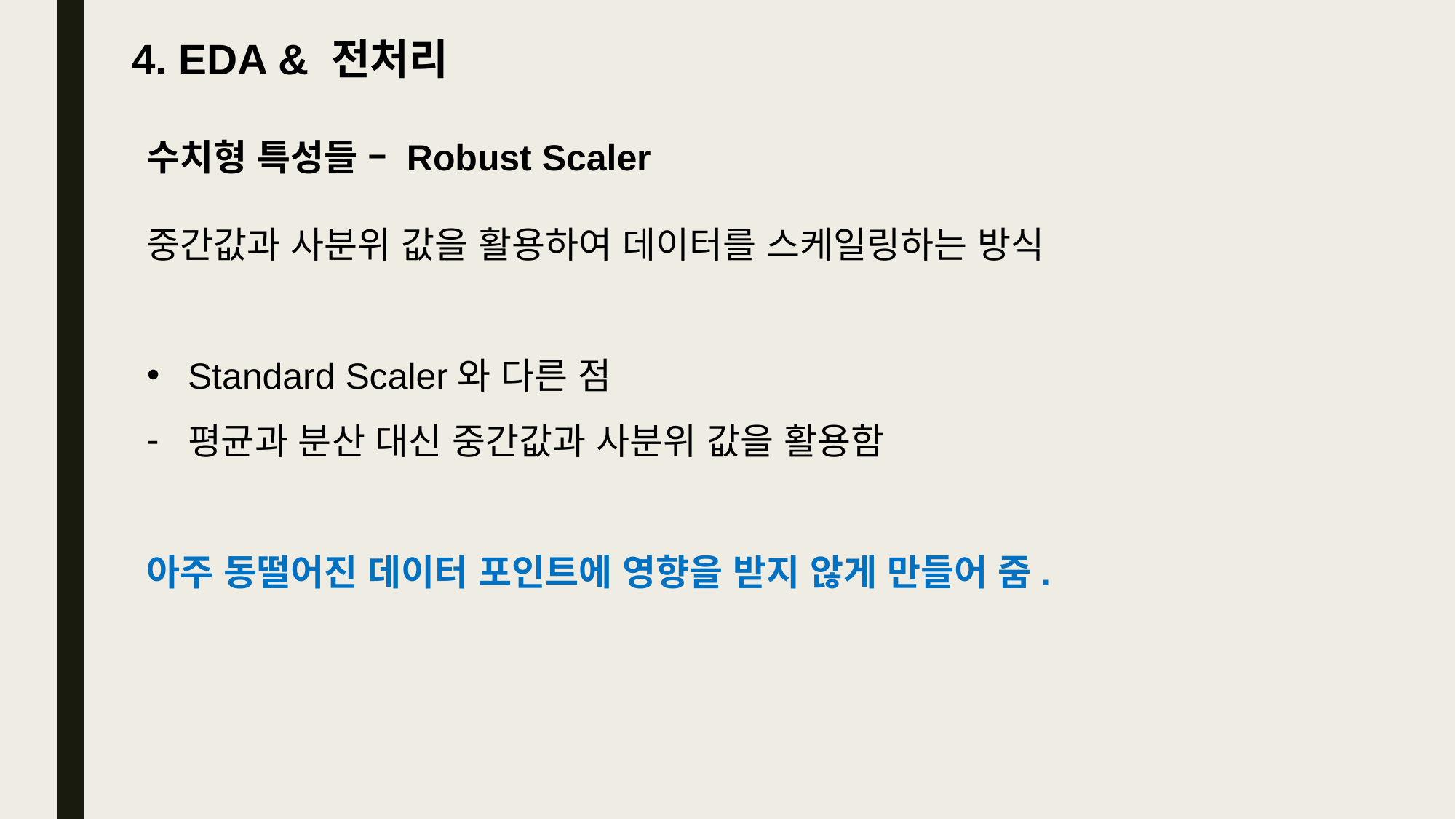

4. EDA & 전처리
수치형 특성들 – Robust Scaler
중간값과 사분위 값을 활용하여 데이터를 스케일링하는 방식

Standard Scaler와 다른 점
평균과 분산 대신 중간값과 사분위 값을 활용함

아주 동떨어진 데이터 포인트에 영향을 받지 않게 만들어 줌.